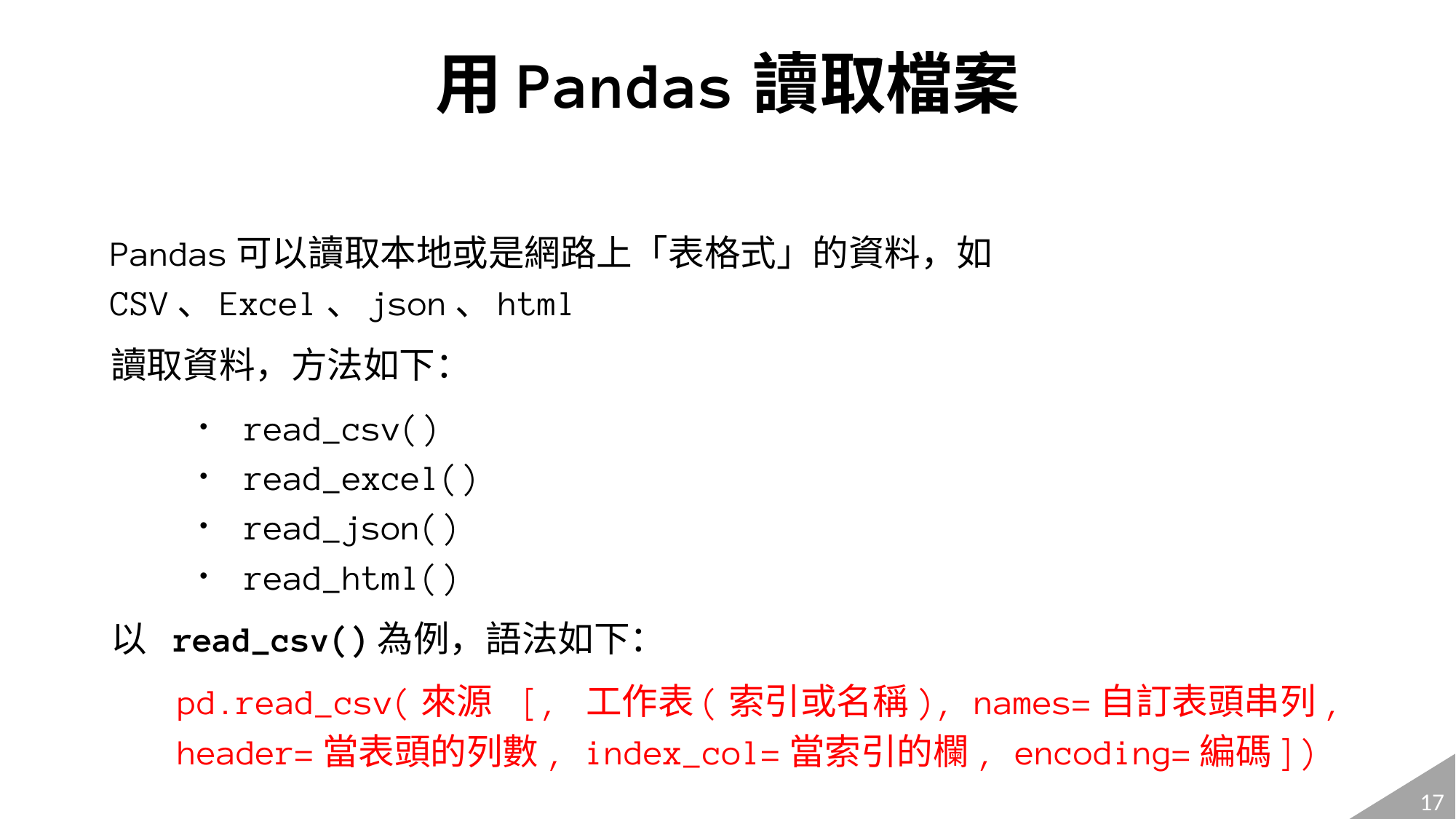

# 用Pandas讀取檔案

Pandas可以讀取本地或是網路上「表格式」的資料，如CSV、Excel、json、html
讀取資料，方法如下：
read_csv()
read_excel()
read_json()
read_html()
以 read_csv()為例，語法如下：
pd.read_csv(來源 [, 工作表(索引或名稱), names=自訂表頭串列, header=當表頭的列數, index_col=當索引的欄, encoding=編碼])
17